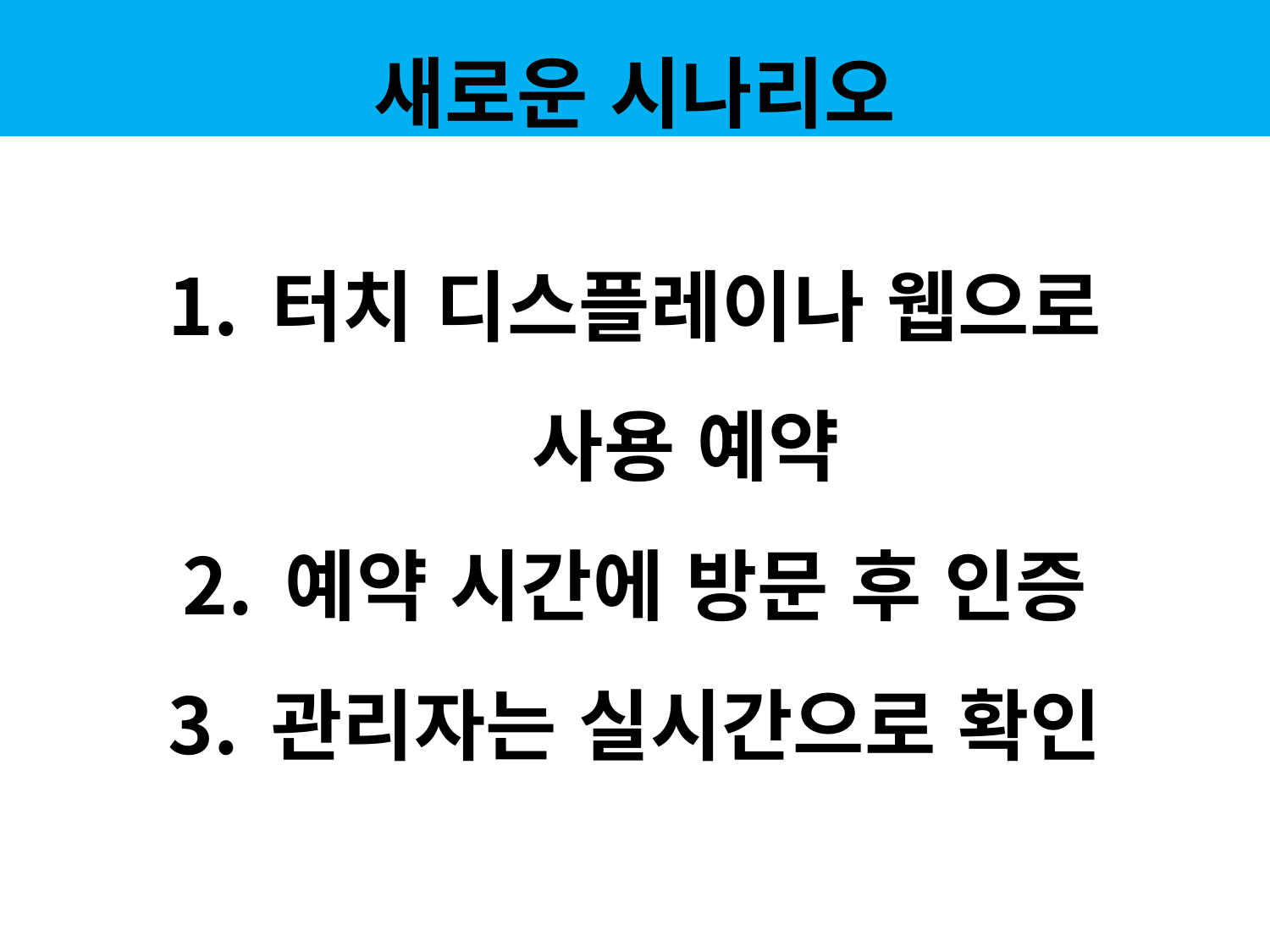

# 새로운 시나리오
터치 디스플레이나 웹으로 사용 예약
예약 시간에 방문 후 인증
관리자는 실시간으로 확인